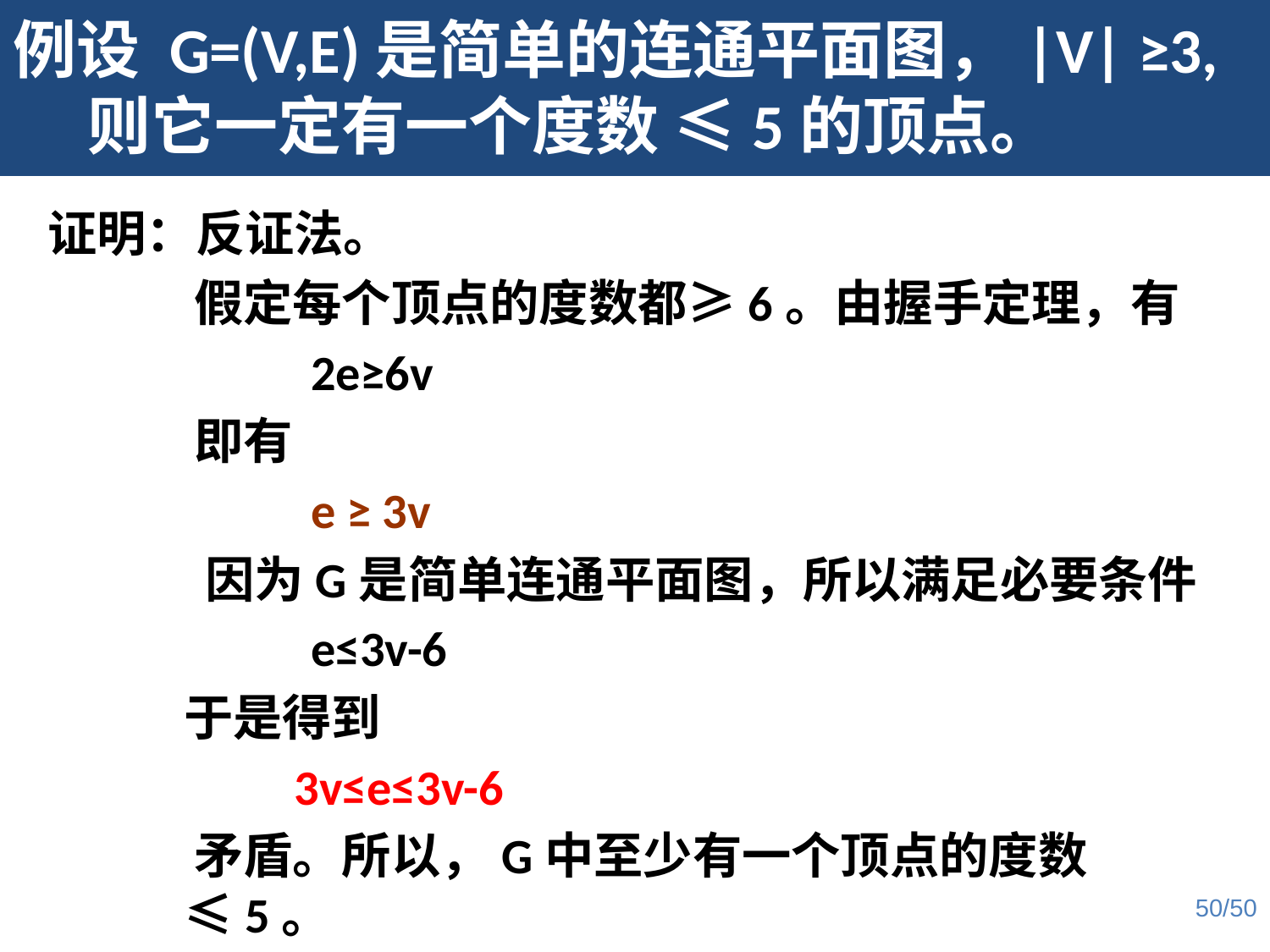

例设 G=(V,E)是简单的连通平面图，|V| ≥3,
则它一定有一个度数 ≤5的顶点。
证明：反证法。
            假定每个顶点的度数都≥6。由握手定理，有
		2e≥6v
            即有
		e ≥ 3v
             因为G是简单连通平面图，所以满足必要条件
		e≤3v-6
    	于是得到
                      3v≤e≤3v-6
            矛盾。所以，G中至少有一个顶点的度数≤5。
50/50